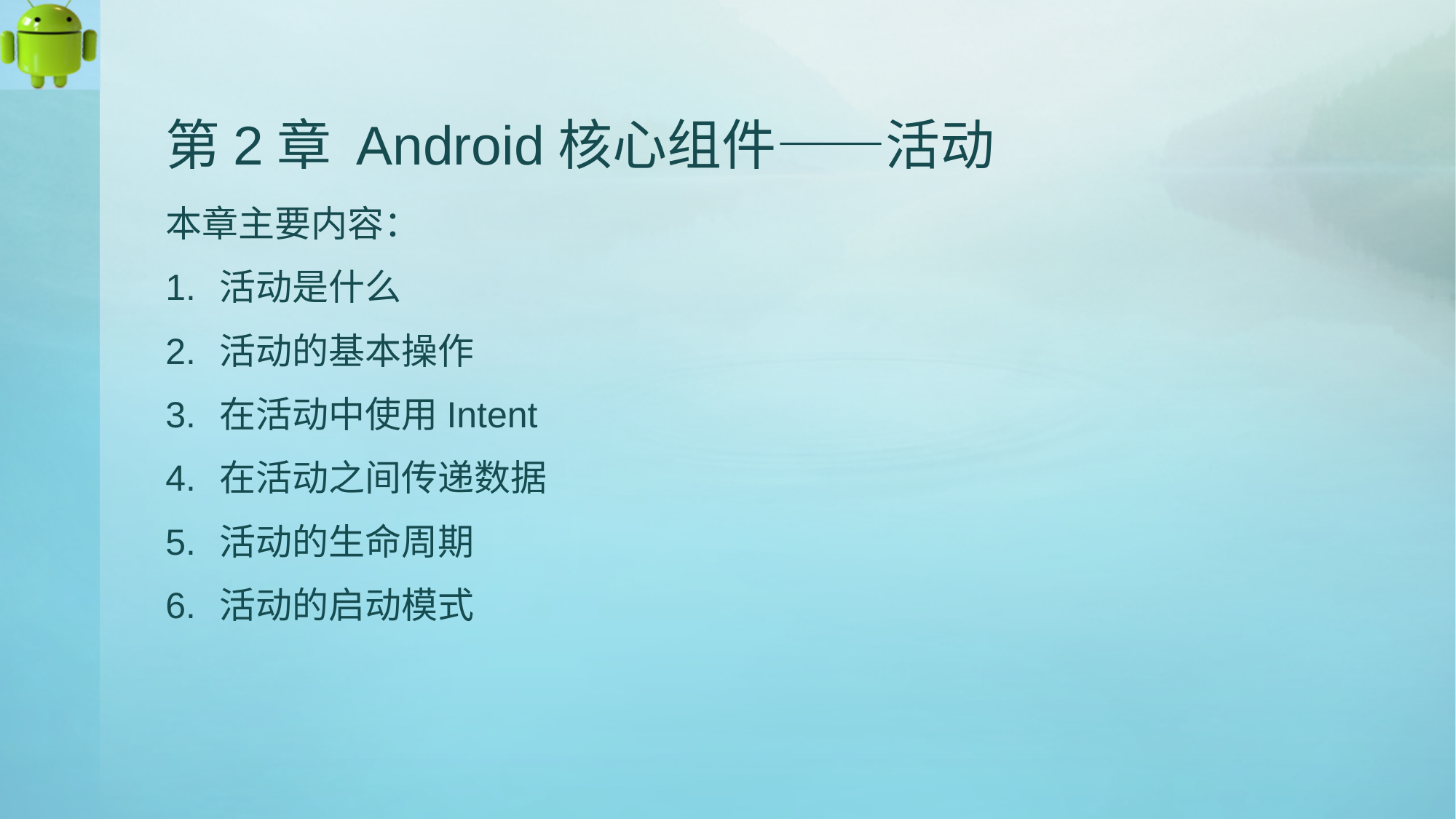

# 第2章 Android核心组件——活动
本章主要内容：
活动是什么
活动的基本操作
在活动中使用Intent
在活动之间传递数据
活动的生命周期
活动的启动模式